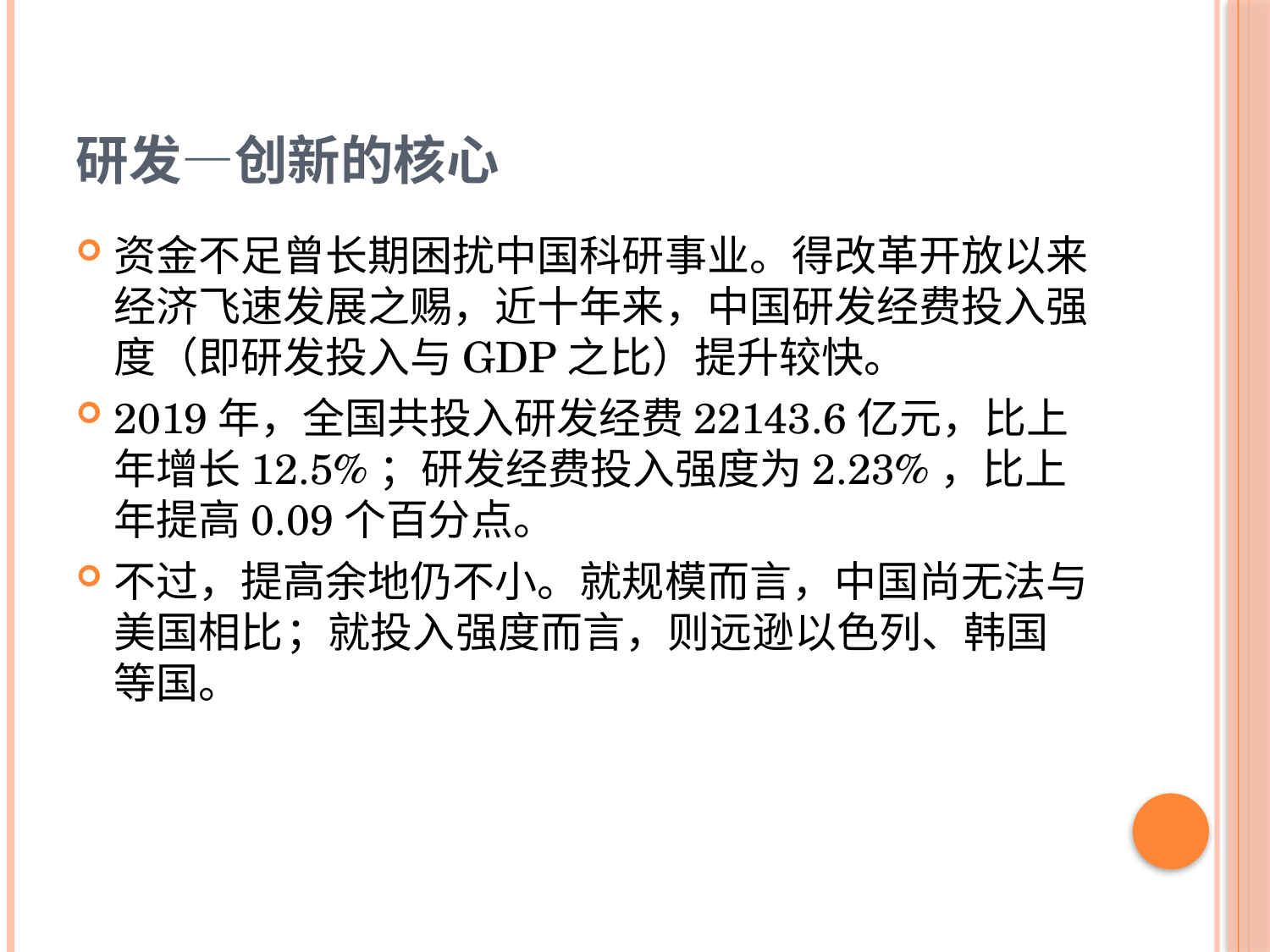

# 研发—创新的核心
资金不足曾长期困扰中国科研事业。得改革开放以来经济飞速发展之赐，近十年来，中国研发经费投入强度（即研发投入与GDP之比）提升较快。
2019年，全国共投入研发经费22143.6亿元，比上年增长12.5%；研发经费投入强度为2.23%，比上年提高0.09个百分点。
不过，提高余地仍不小。就规模而言，中国尚无法与美国相比 ；就投入强度而言，则远逊以色列、韩国等国。